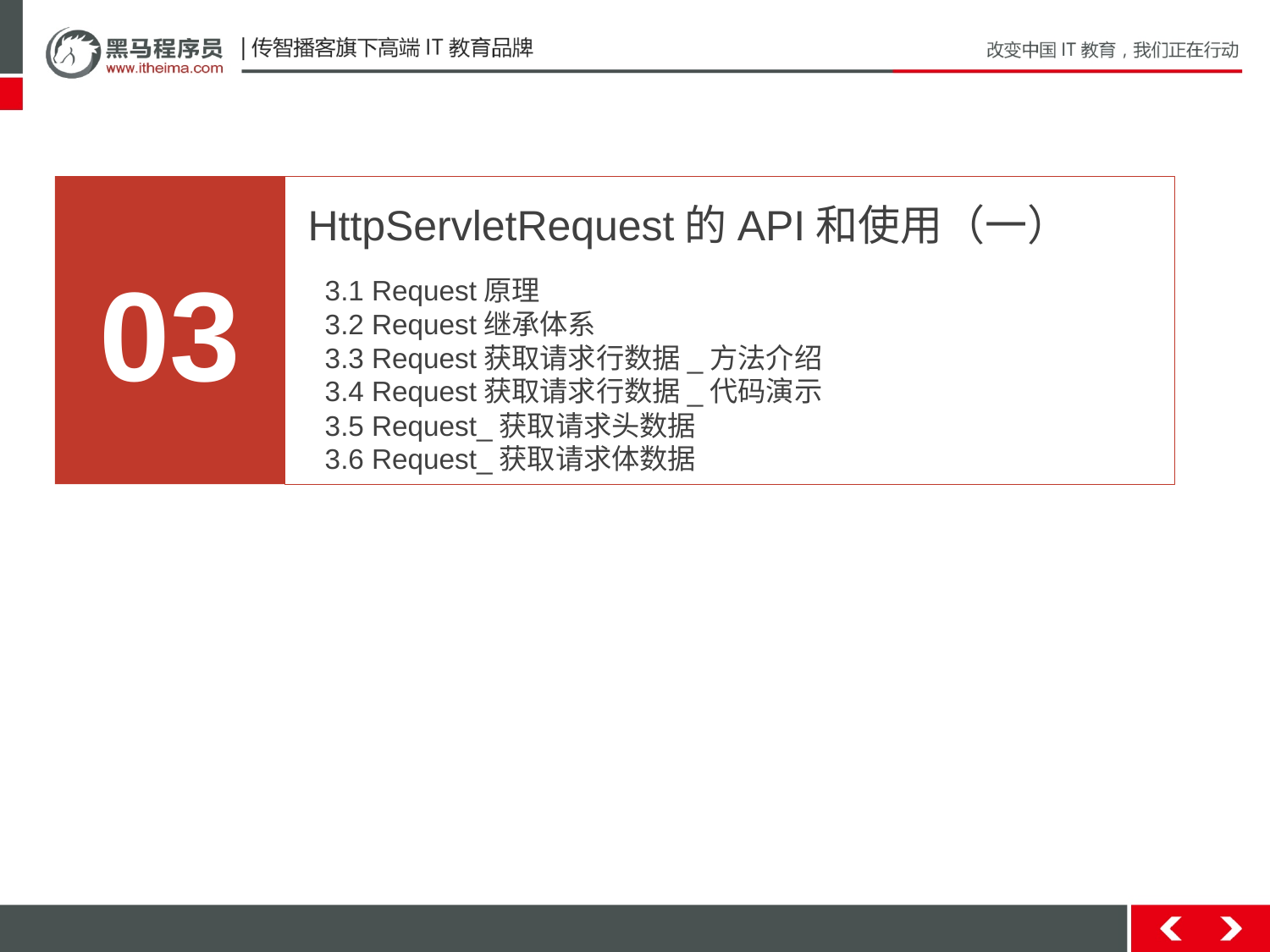

03
HttpServletRequest的API和使用（一）
3.1 Request原理
3.2 Request继承体系
3.3 Request获取请求行数据_方法介绍
3.4 Request获取请求行数据_代码演示
3.5 Request_获取请求头数据
3.6 Request_获取请求体数据